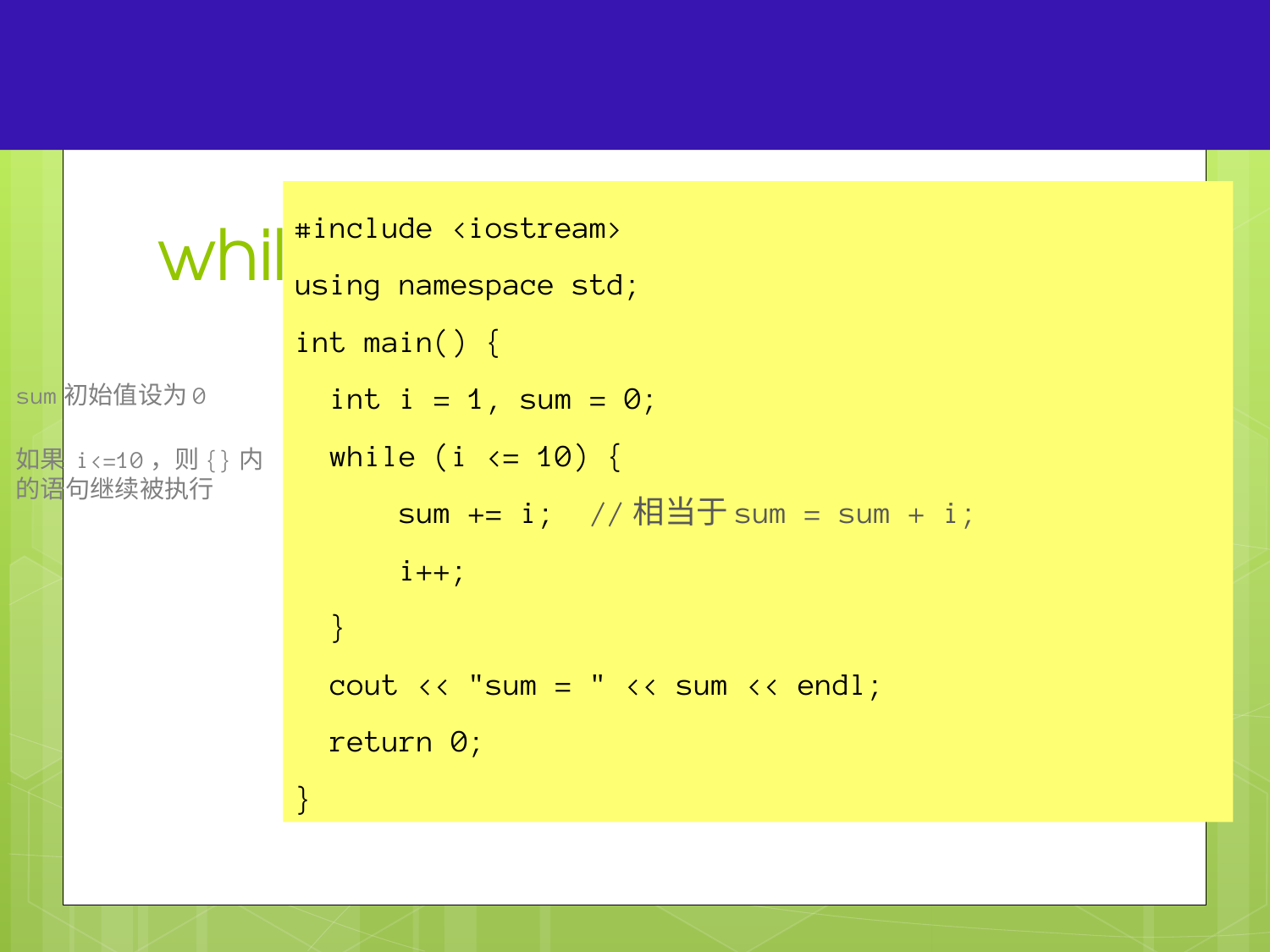

42
# while 循环
#include <iostream>
using namespace std;
int main() {
  int i = 1, sum = 0;
  while (i <= 10) {
      sum += i;  //相当于sum = sum + i;
      i++;
  }
  cout << "sum = " << sum << endl;
  return 0;
}
sum初始值设为0
如果 i<=10，则{}内
的语句继续被执行